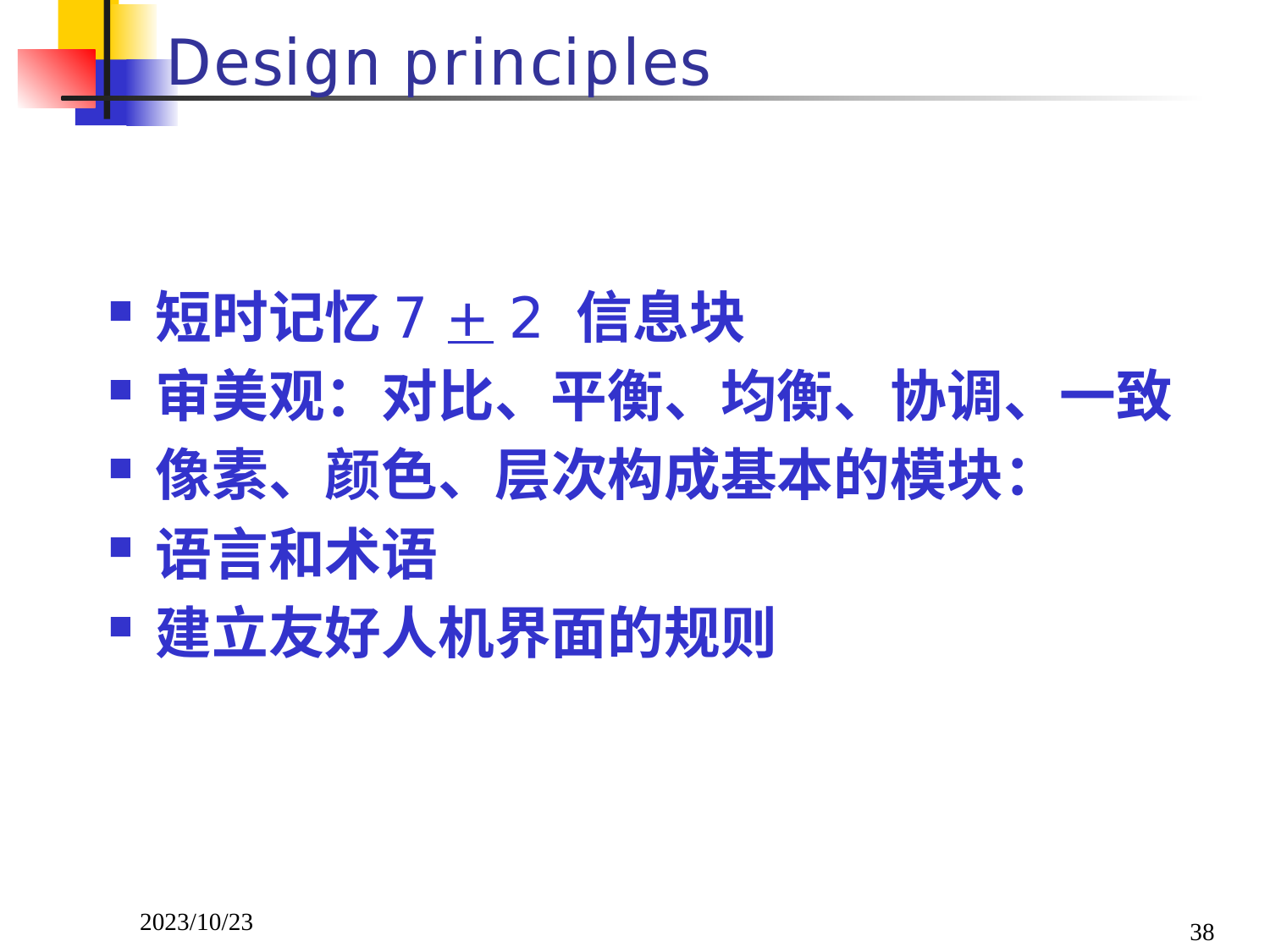

# Design principles
短时记忆7 + 2 信息块
审美观：对比、平衡、均衡、协调、一致
像素、颜色、层次构成基本的模块：
语言和术语
建立友好人机界面的规则

2023/10/23
38